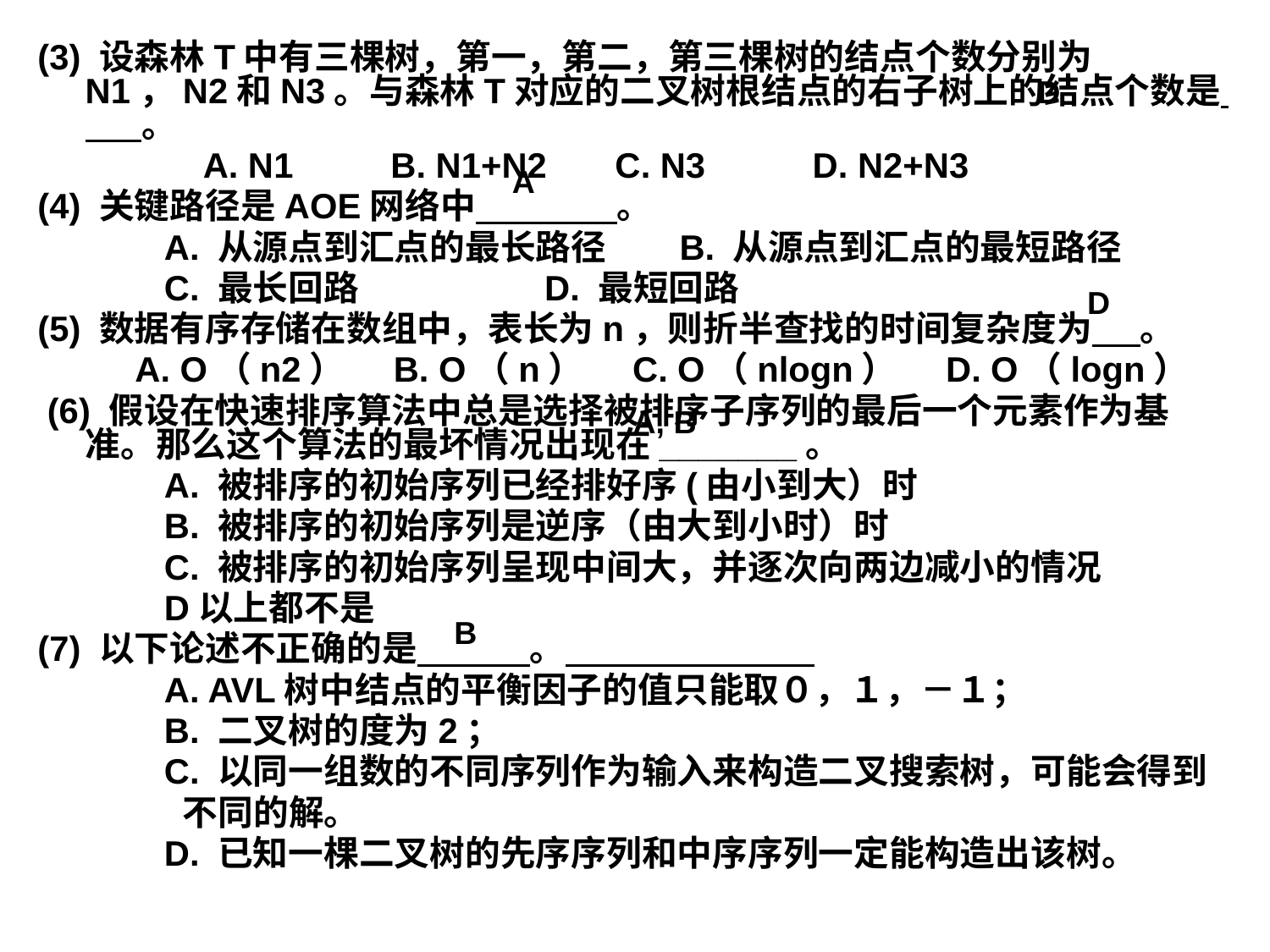

(3) 设森林T中有三棵树，第一，第二，第三棵树的结点个数分别为N1，N2和N3。与森林T对应的二叉树根结点的右子树上的结点个数是         。
                 A. N1          B. N1+N2       C. N3           D. N2+N3
(4) 关键路径是AOE网络中　　　　。
             A. 从源点到汇点的最长路径        B. 从源点到汇点的最短路径
             C. 最长回路                      D. 最短回路
(5) 数据有序存储在数组中，表长为n，则折半查找的时间复杂度为      。
          A. O（n2）     B. O（n）     C. O（nlogn）     D. O（logn）
 (6) 假设在快速排序算法中总是选择被排序子序列的最后一个元素作为基准。那么这个算法的最坏情况出现在_______。
             A. 被排序的初始序列已经排好序(由小到大）时
             B. 被排序的初始序列是逆序（由大到小时）时
             C. 被排序的初始序列呈现中间大，并逐次向两边减小的情况
             D以上都不是
(7) 以下论述不正确的是              。
             A. AVL树中结点的平衡因子的值只能取０，１，－１；
             B. 二叉树的度为2；
             C. 以同一组数的不同序列作为输入来构造二叉搜索树，可能会得到
                 不同的解。
             D. 已知一棵二叉树的先序序列和中序序列一定能构造出该树。
D
     A
D
    A, B
   B